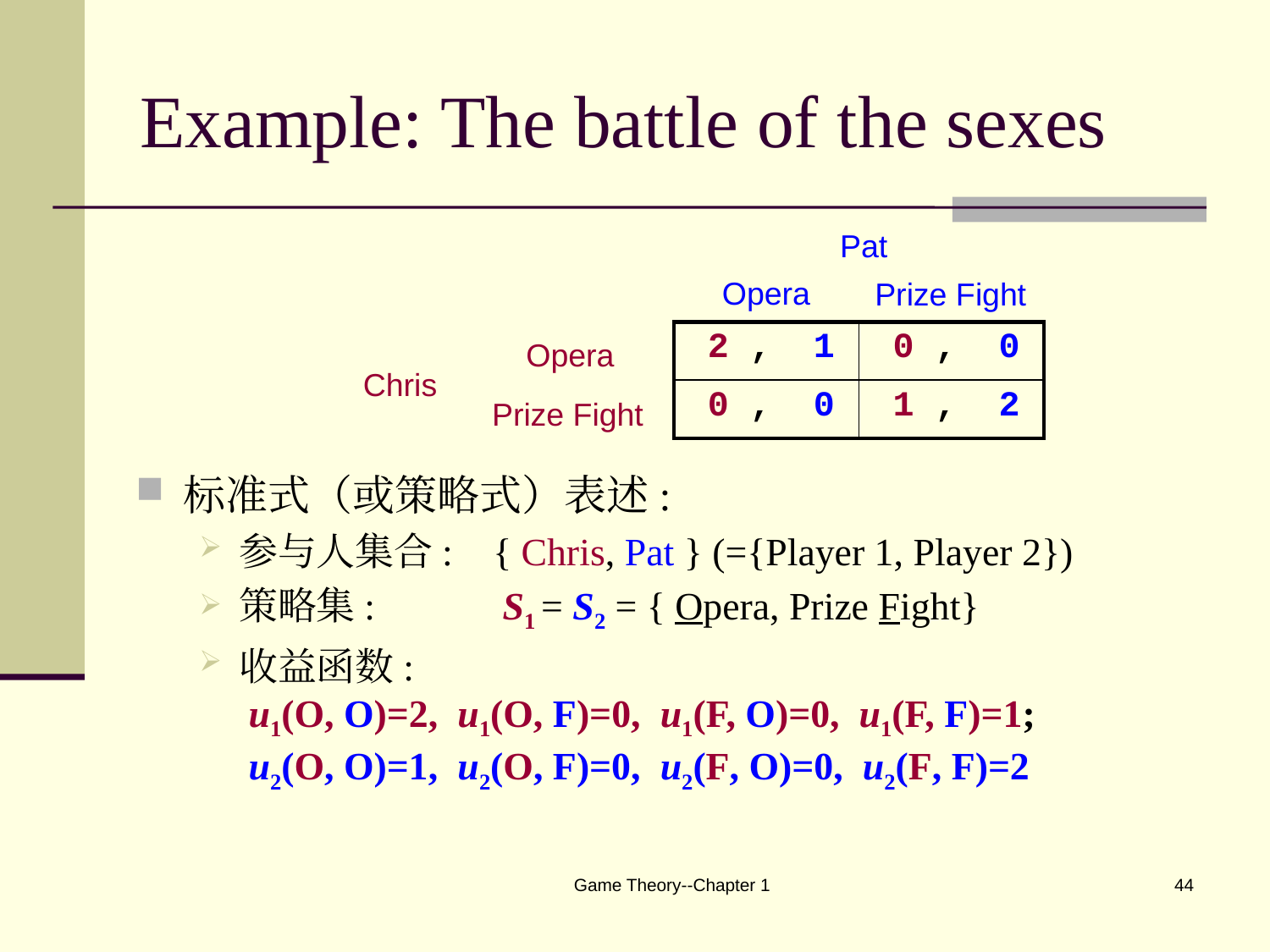

# Example: The battle of the sexes
Pat
Chris
Opera
Prize Fight
Opera
Prize Fight
| 2 , 1 | 0 , 0 |
| --- | --- |
| 0 , 0 | 1 , 2 |
标准式（或策略式）表述:
参与人集合:	{ Chris, Pat } (={Player 1, Player 2})
策略集:	 S1 = S2 = { Opera, Prize Fight}
收益函数:
 u1(O, O)=2,  u1(O, F)=0,  u1(F, O)=0,  u1(F, F)=1;
 u2(O, O)=1,  u2(O, F)=0,  u2(F, O)=0,  u2(F, F)=2

Game Theory--Chapter 1
44